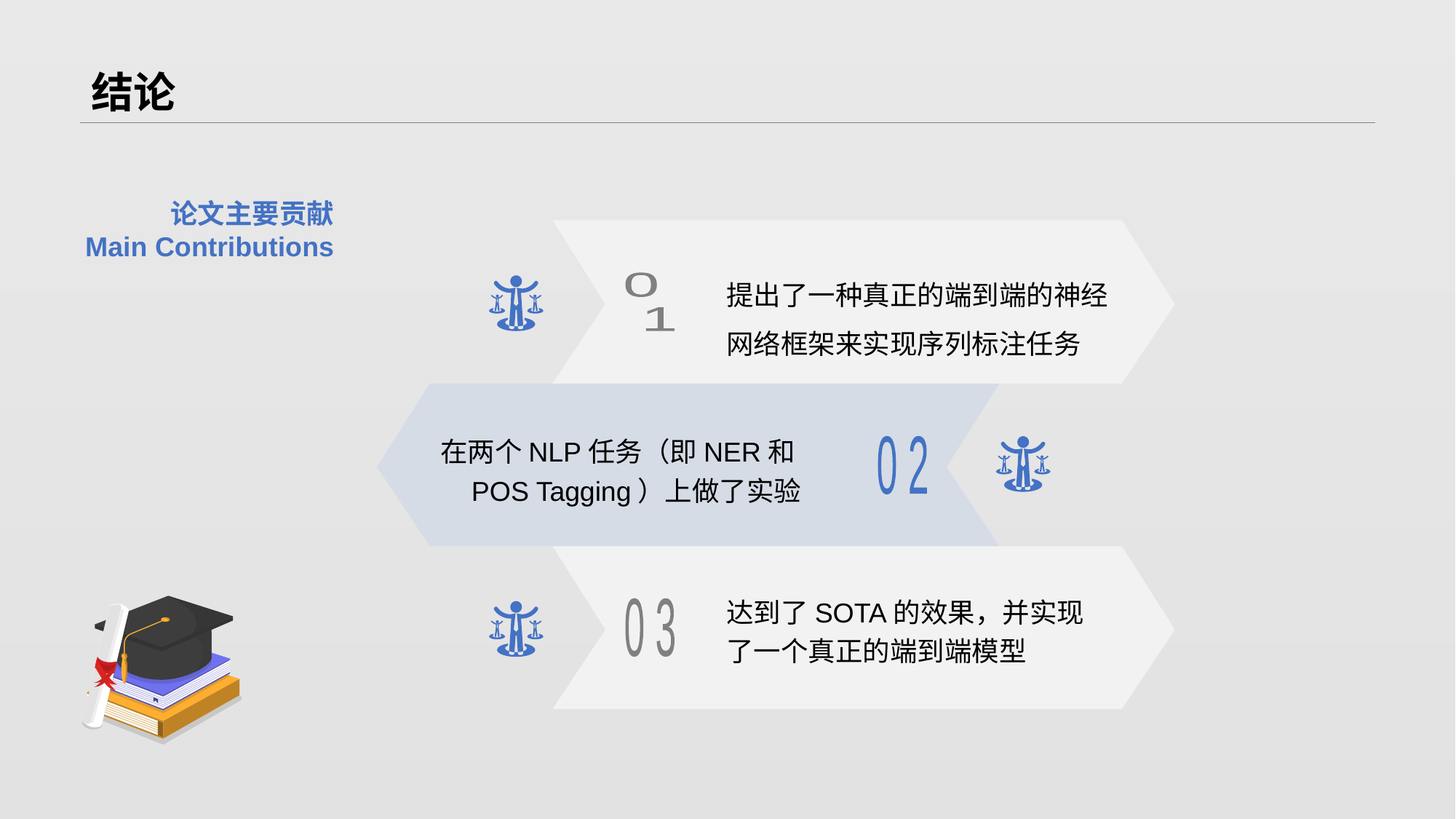

# 结论
论文主要贡献
Main Contributions

0
 1

0 2

0 3

提出了一种真正的端到端的神经网络框架来实现序列标注任务
在两个NLP任务（即NER和POS Tagging）上做了实验
达到了SOTA的效果，并实现了一个真正的端到端模型